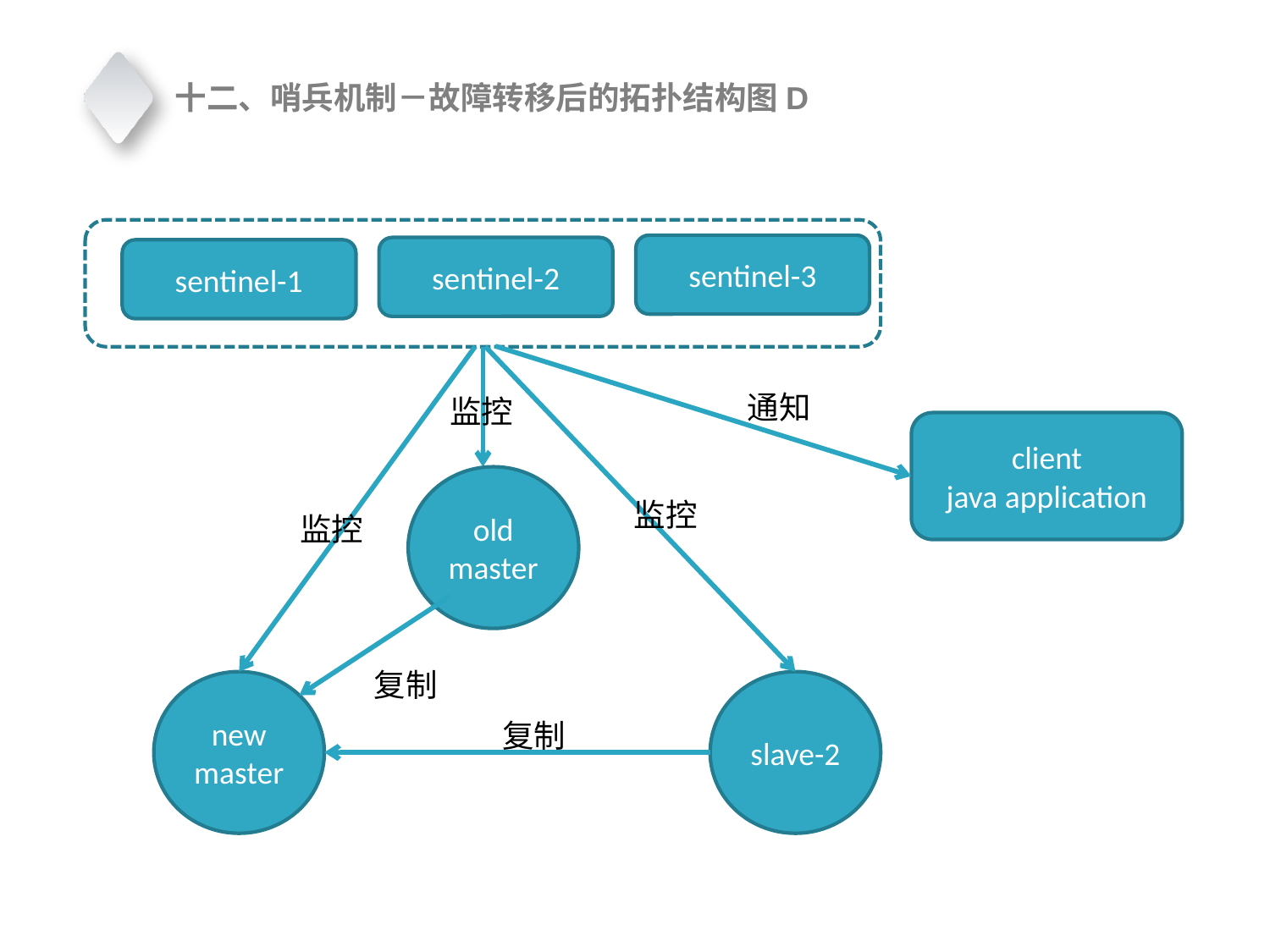

十二、哨兵机制－故障转移后的拓扑结构图D

sentinel-3
sentinel-2
sentinel-1
通知
监控
client
java application
old
master
监控
监控
复制
new master
slave-2
复制